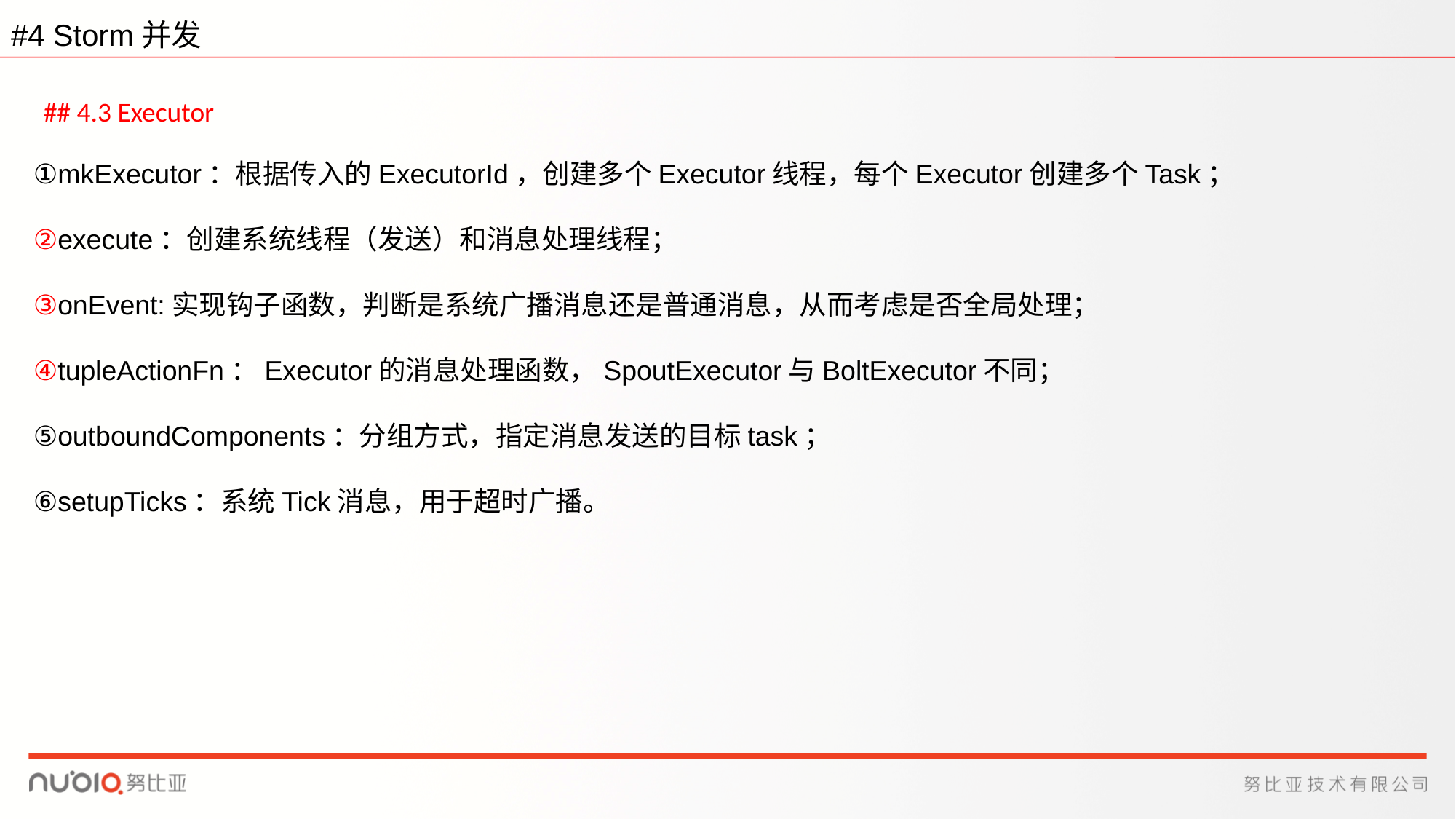

#4 Storm并发

## 4.3 Executor
①mkExecutor：根据传入的ExecutorId，创建多个Executor线程，每个Executor创建多个Task；

②execute：创建系统线程（发送）和消息处理线程；

③onEvent:实现钩子函数，判断是系统广播消息还是普通消息，从而考虑是否全局处理；

④tupleActionFn：Executor的消息处理函数，SpoutExecutor与BoltExecutor不同；

⑤outboundComponents：分组方式，指定消息发送的目标task；

⑥setupTicks：系统Tick消息，用于超时广播。